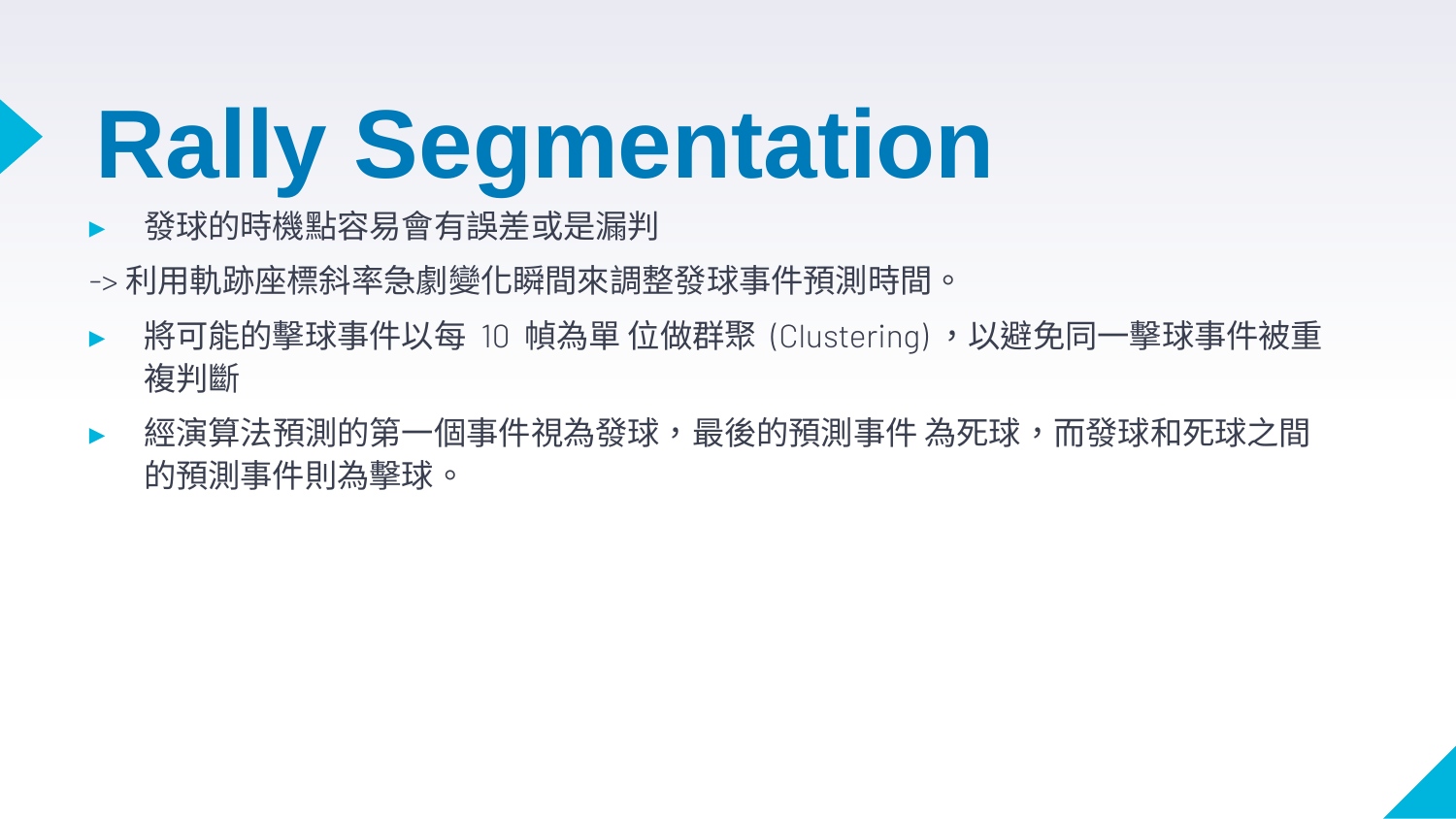

# Rally Segmentation
發球的時機點容易會有誤差或是漏判
->利用軌跡座標斜率急劇變化瞬間來調整發球事件預測時間。
將可能的擊球事件以每 10 幀為單 位做群聚 (Clustering)，以避免同一擊球事件被重複判斷
經演算法預測的第一個事件視為發球，最後的預測事件 為死球，而發球和死球之間的預測事件則為擊球。